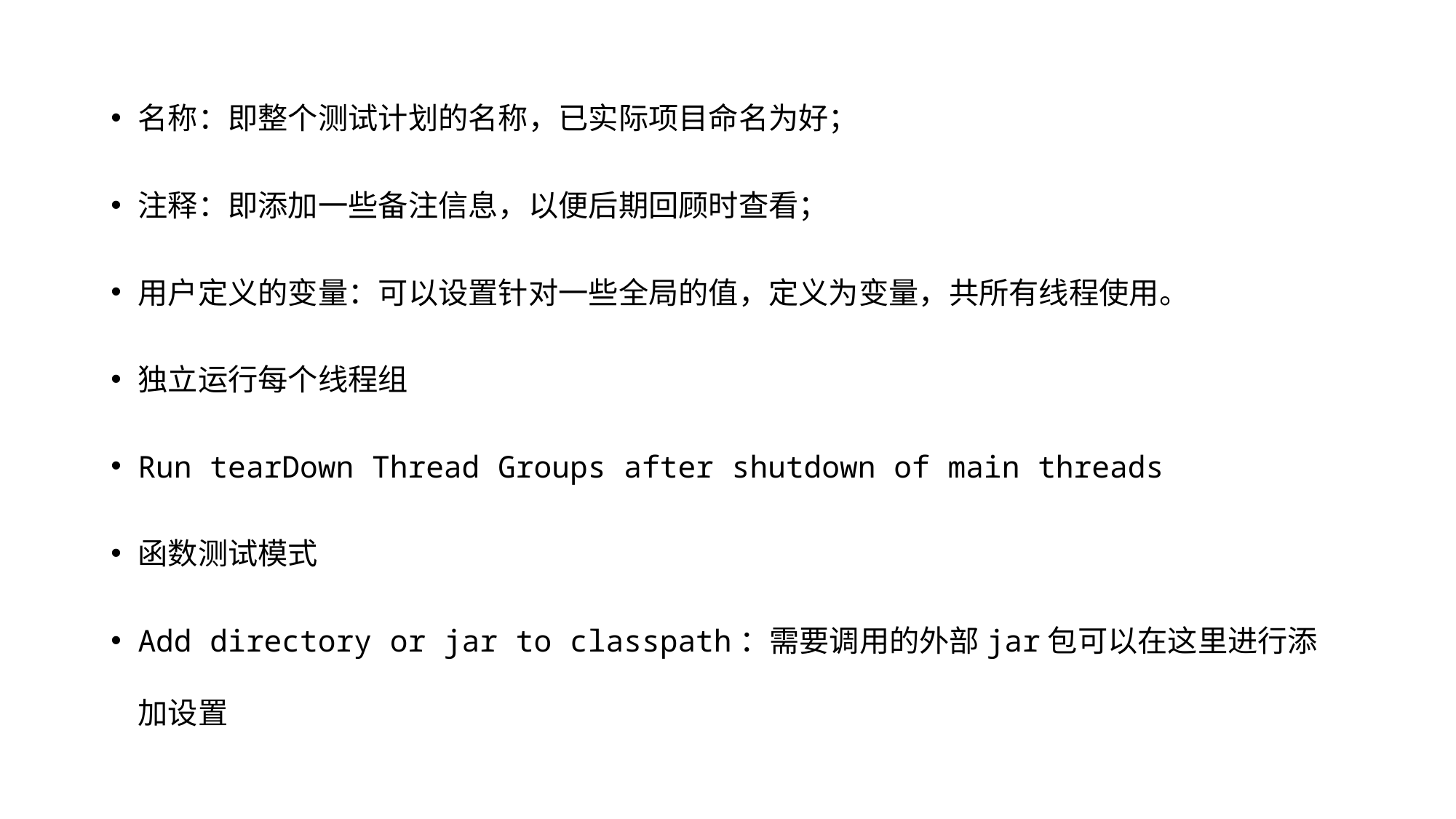

名称：即整个测试计划的名称，已实际项目命名为好；
注释：即添加一些备注信息，以便后期回顾时查看；
用户定义的变量：可以设置针对一些全局的值，定义为变量，共所有线程使用。
独立运行每个线程组
Run tearDown Thread Groups after shutdown of main threads
函数测试模式
Add directory or jar to classpath：需要调用的外部jar包可以在这里进行添加设置